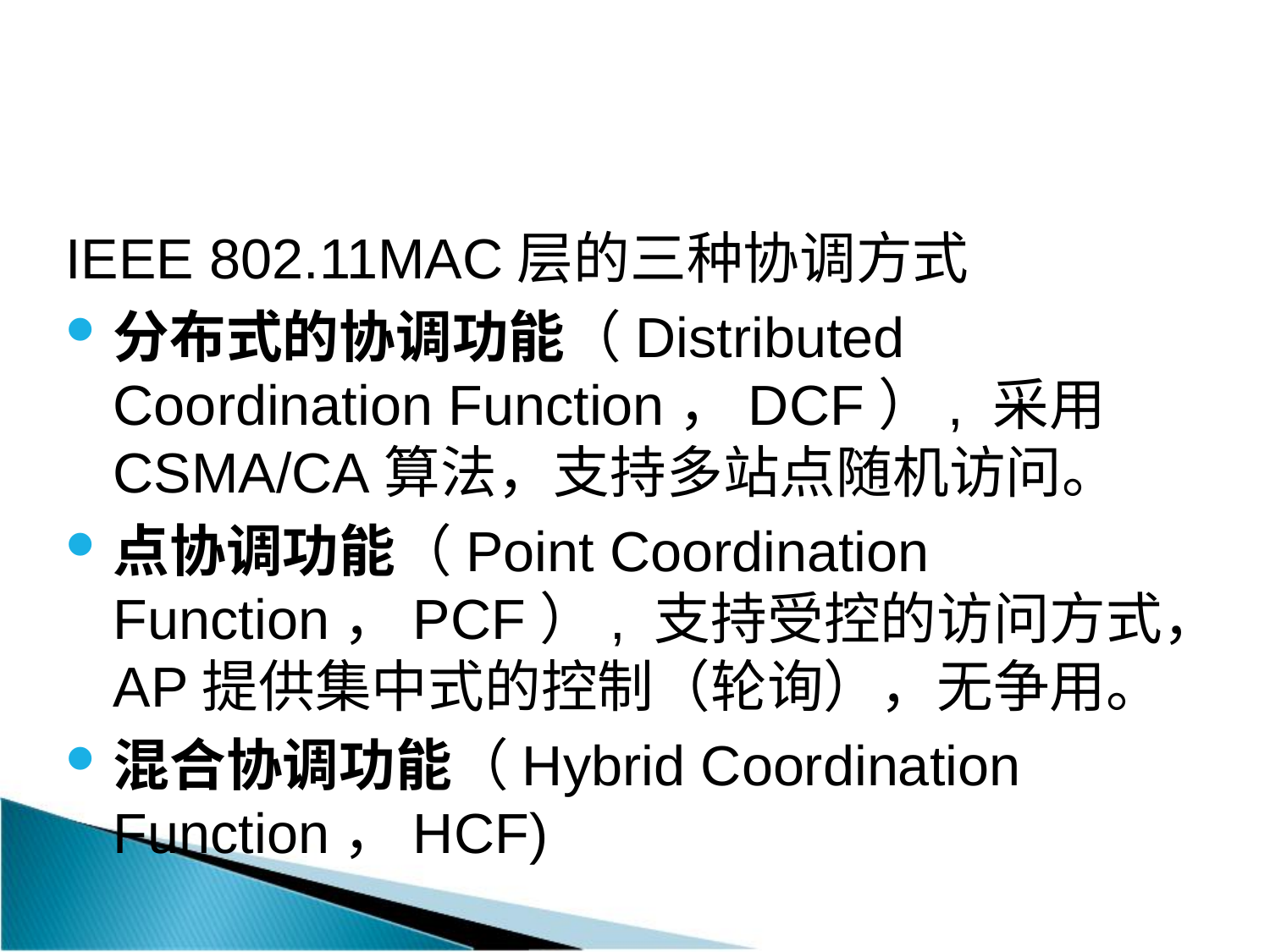

#
IEEE 802.11MAC层的三种协调方式
分布式的协调功能（Distributed Coordination Function，DCF）, 采用CSMA/CA算法，支持多站点随机访问。
点协调功能（Point Coordination Function，PCF）, 支持受控的访问方式，AP提供集中式的控制（轮询），无争用。
混合协调功能（Hybrid Coordination Function，HCF)